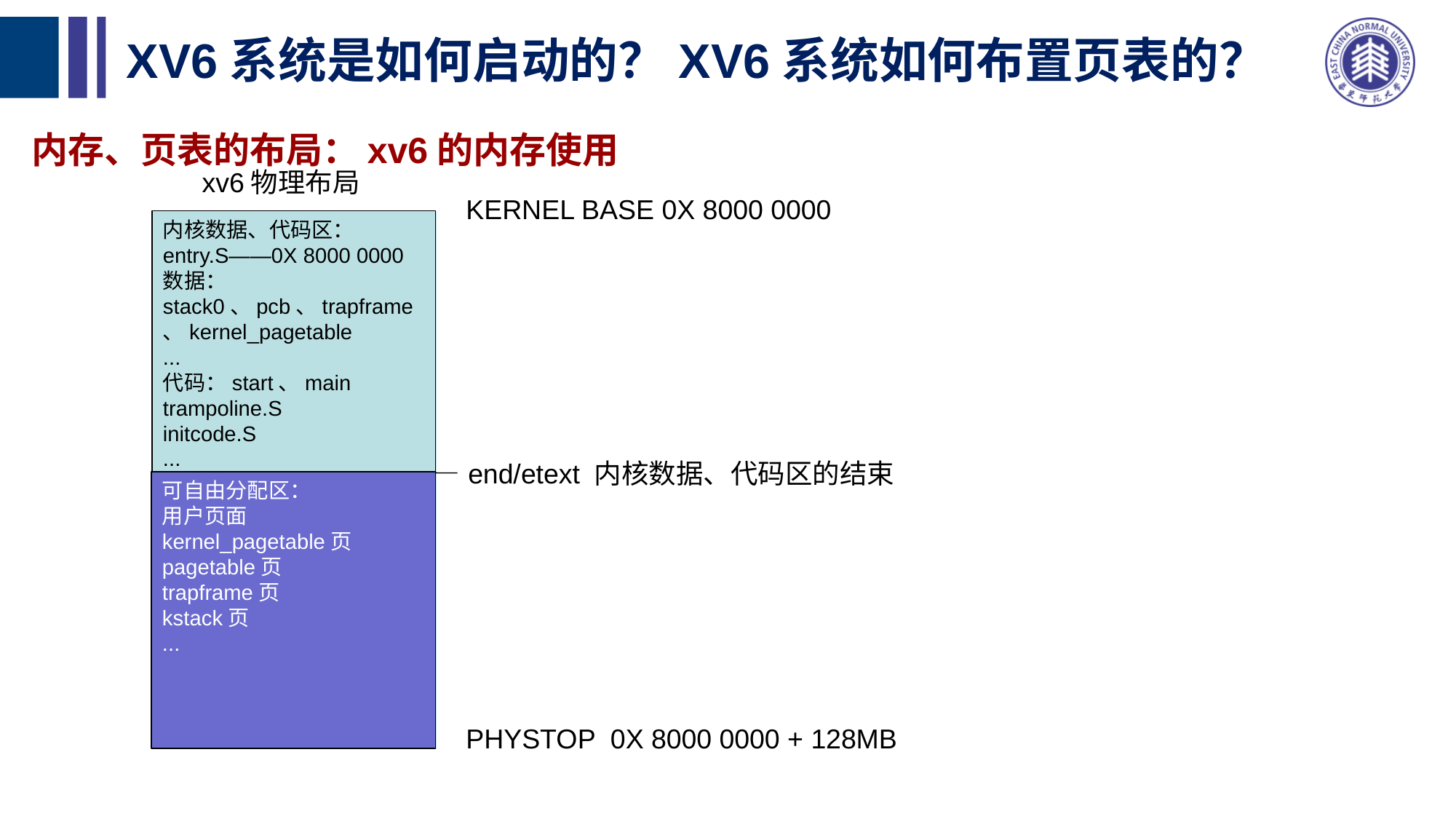

# XV6系统是如何启动的？XV6系统如何布置页表的？
内存、页表的布局：xv6的内存使用
xv6物理布局
KERNEL BASE 0X 8000 0000

PHYSTOP  0X 8000 0000 + 128MB

内核数据、代码区：
entry.S——0X 8000 0000
数据：stack0、pcb、trapframe、kernel_pagetable
...
代码：start、main
trampoline.S
initcode.S
...

end/etext 内核数据、代码区的结束
可自由分配区：
用户页面
kernel_pagetable页
pagetable页
trapframe页
kstack页
...